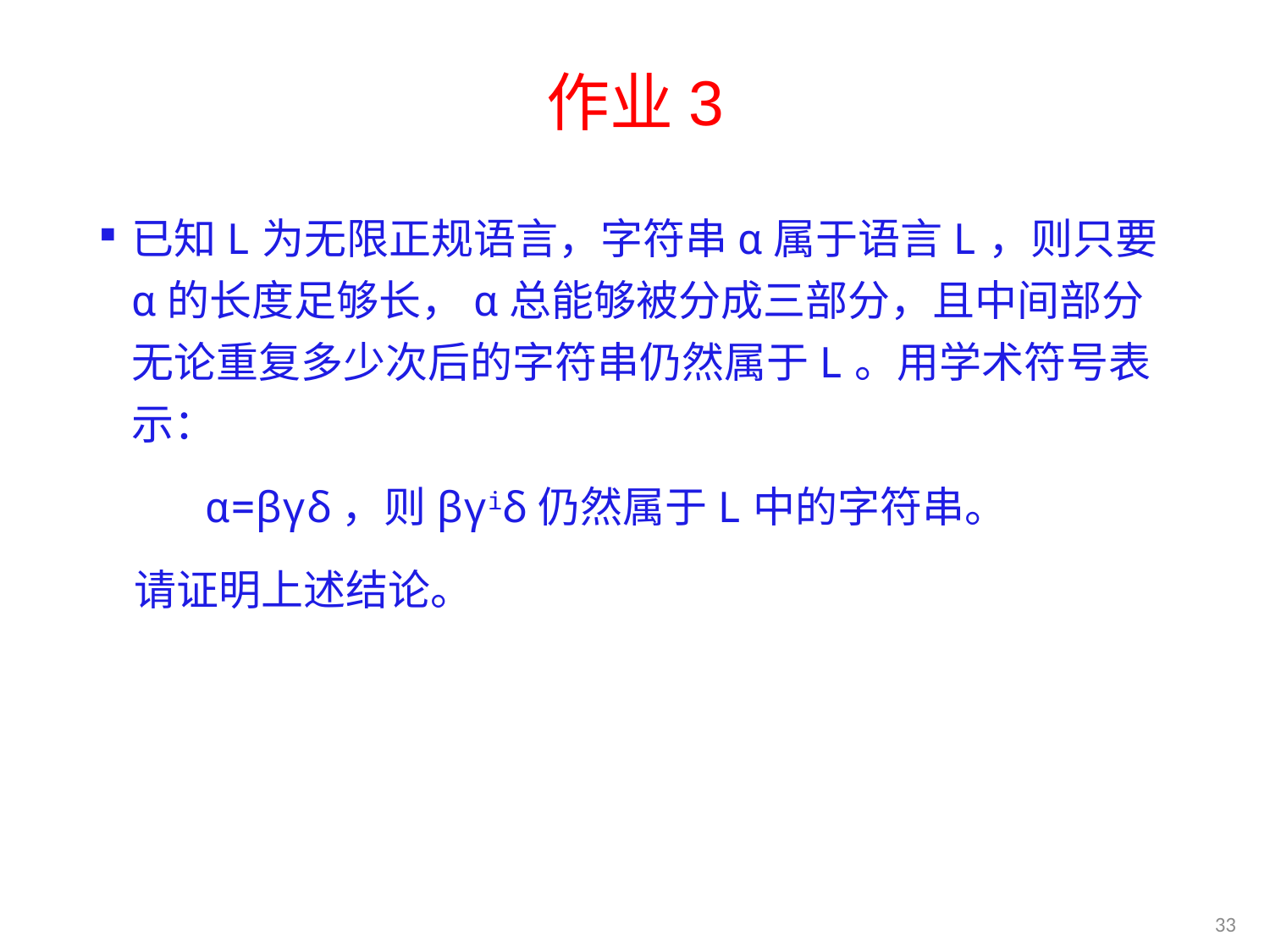

# 作业3
已知L为无限正规语言，字符串α属于语言L，则只要α的长度足够长，α总能够被分成三部分，且中间部分无论重复多少次后的字符串仍然属于L。用学术符号表示：
α=βγδ，则βγiδ仍然属于L中的字符串。
请证明上述结论。
33